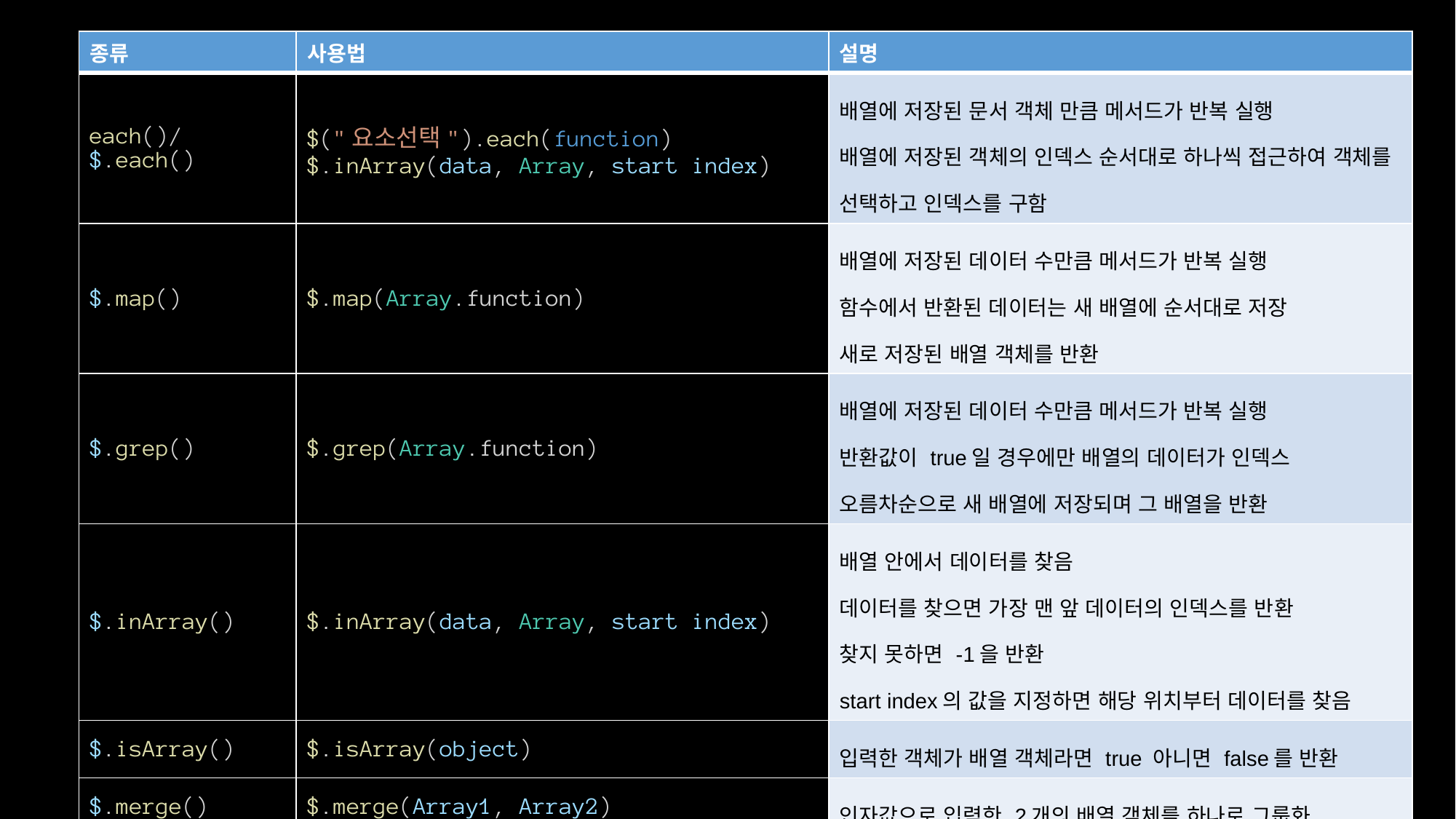

| 종류 | 사용법 | 설명 |
| --- | --- | --- |
| each()/$.each() | $("요소선택").each(function) $.inArray(data, Array, start index) | 배열에 저장된 문서 객체 만큼 메서드가 반복 실행 배열에 저장된 객체의 인덱스 순서대로 하나씩 접근하여 객체를 선택하고 인덱스를 구함 |
| $.map() | $.map(Array.function) | 배열에 저장된 데이터 수만큼 메서드가 반복 실행 함수에서 반환된 데이터는 새 배열에 순서대로 저장 새로 저장된 배열 객체를 반환 |
| $.grep() | $.grep(Array.function) | 배열에 저장된 데이터 수만큼 메서드가 반복 실행 반환값이 true일 경우에만 배열의 데이터가 인덱스 오름차순으로 새 배열에 저장되며 그 배열을 반환 |
| $.inArray() | $.inArray(data, Array, start index) | 배열 안에서 데이터를 찾음 데이터를 찾으면 가장 맨 앞 데이터의 인덱스를 반환 찾지 못하면 -1을 반환 start index의 값을 지정하면 해당 위치부터 데이터를 찾음 |
| $.isArray() | $.isArray(object) | 입력한 객체가 배열 객체라면 true 아니면 false를 반환 |
| $.merge() | $.merge(Array1, Array2) | 인자값으로 입력한 2개의 배열 객체를 하나로 그룹화 |
| index() | $("요소선택").index("지정 요소 선택") | 선택자로 요소를 먼저 선택. 그런 다음 지정한 요소의 인덱스 정보를 가져옴 |